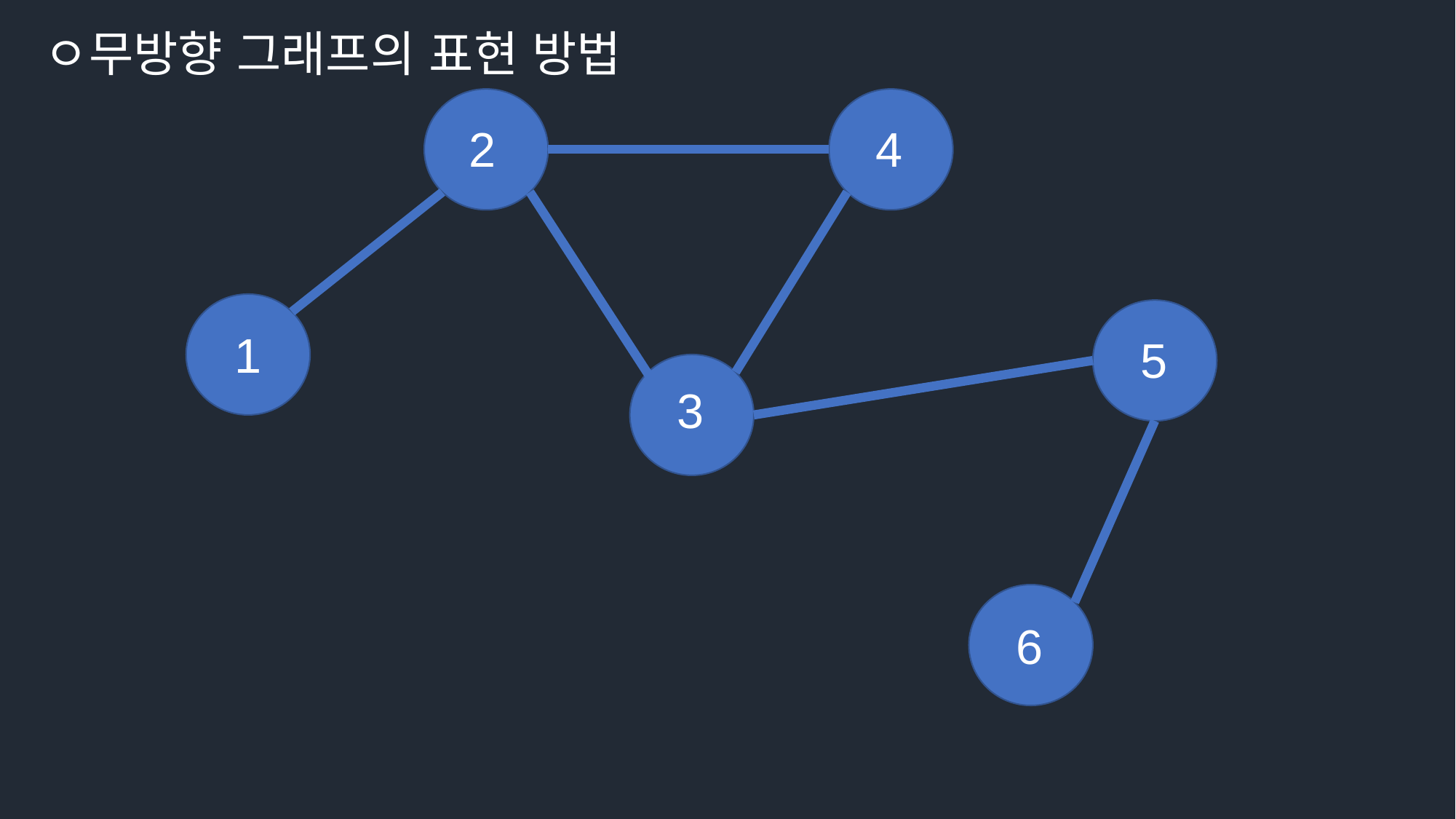

ㅇ무방향 그래프의 표현 방법

2
4

1
5

3

6